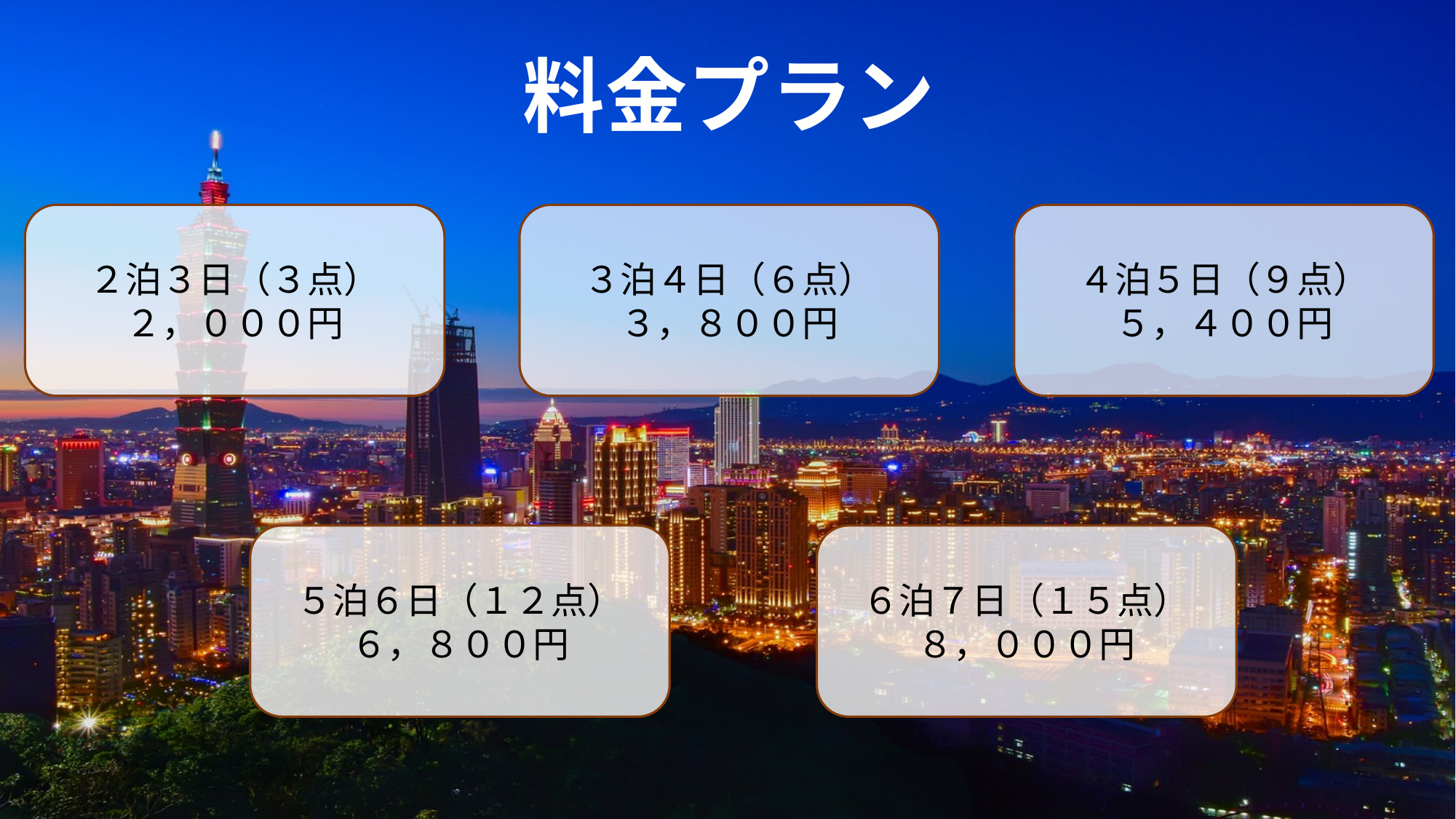

#
料金プラン
２泊３日（３点）
２，０００円
３泊４日（６点）
３，８００円
４泊５日（９点）
５，４００円
５泊６日（１２点）
６，８００円
６泊７日（１５点）
８，０００円